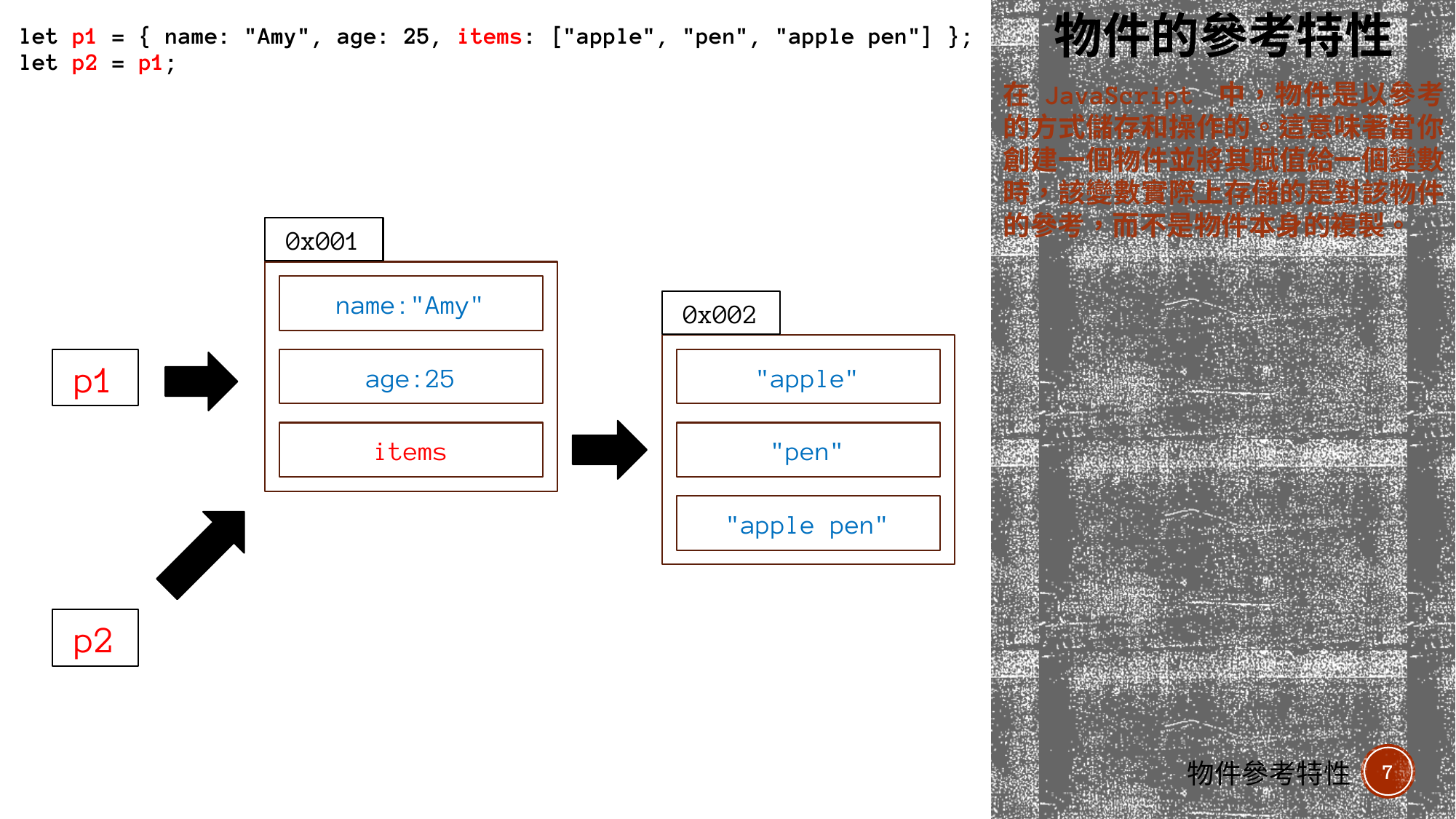

# 物件的參考特性
let p1 = { name: "Amy", age: 25, items: ["apple", "pen", "apple pen"] };
let p2 = p1;
在 JavaScript 中，物件是以參考的方式儲存和操作的。這意味著當你創建一個物件並將其賦值給一個變數時，該變數實際上存儲的是對該物件的參考，而不是物件本身的複製。
0x001

name:"Amy"
age:25
items
0x002

"apple"
"pen"
"apple pen"
p1

p2
7
物件參考特性